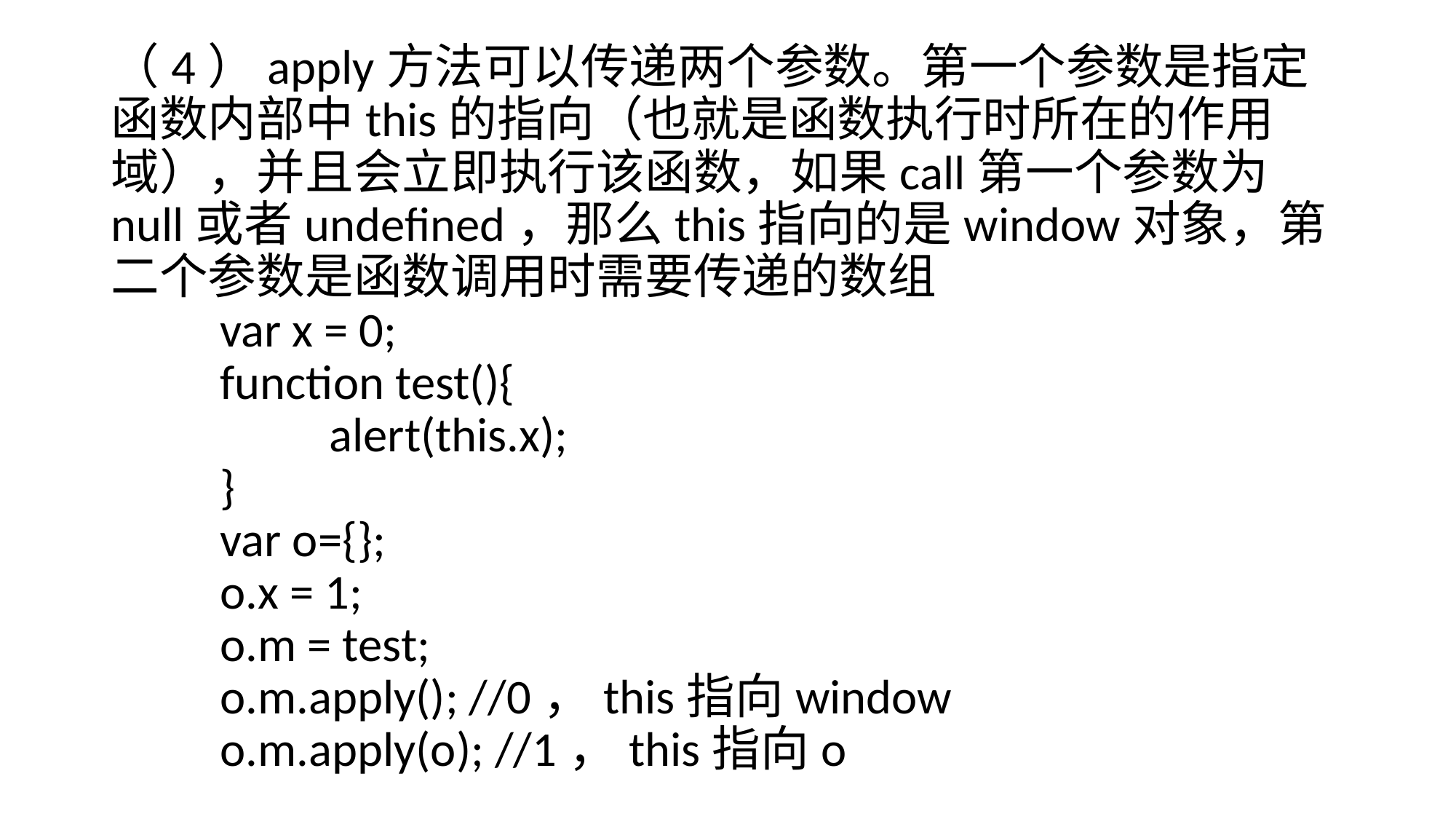

# （4）apply方法可以传递两个参数。第一个参数是指定函数内部中this的指向（也就是函数执行时所在的作用域），并且会立即执行该函数，如果call第一个参数为null或者undefined，那么this指向的是window对象，第二个参数是函数调用时需要传递的数组 var x = 0; 　　	function test(){ 　　　　	alert(this.x); 　　	} 　　	var o={}; 　　	o.x = 1; 　　	o.m = test; 　　	o.m.apply(); //0，this指向window o.m.apply(o); //1，this指向o